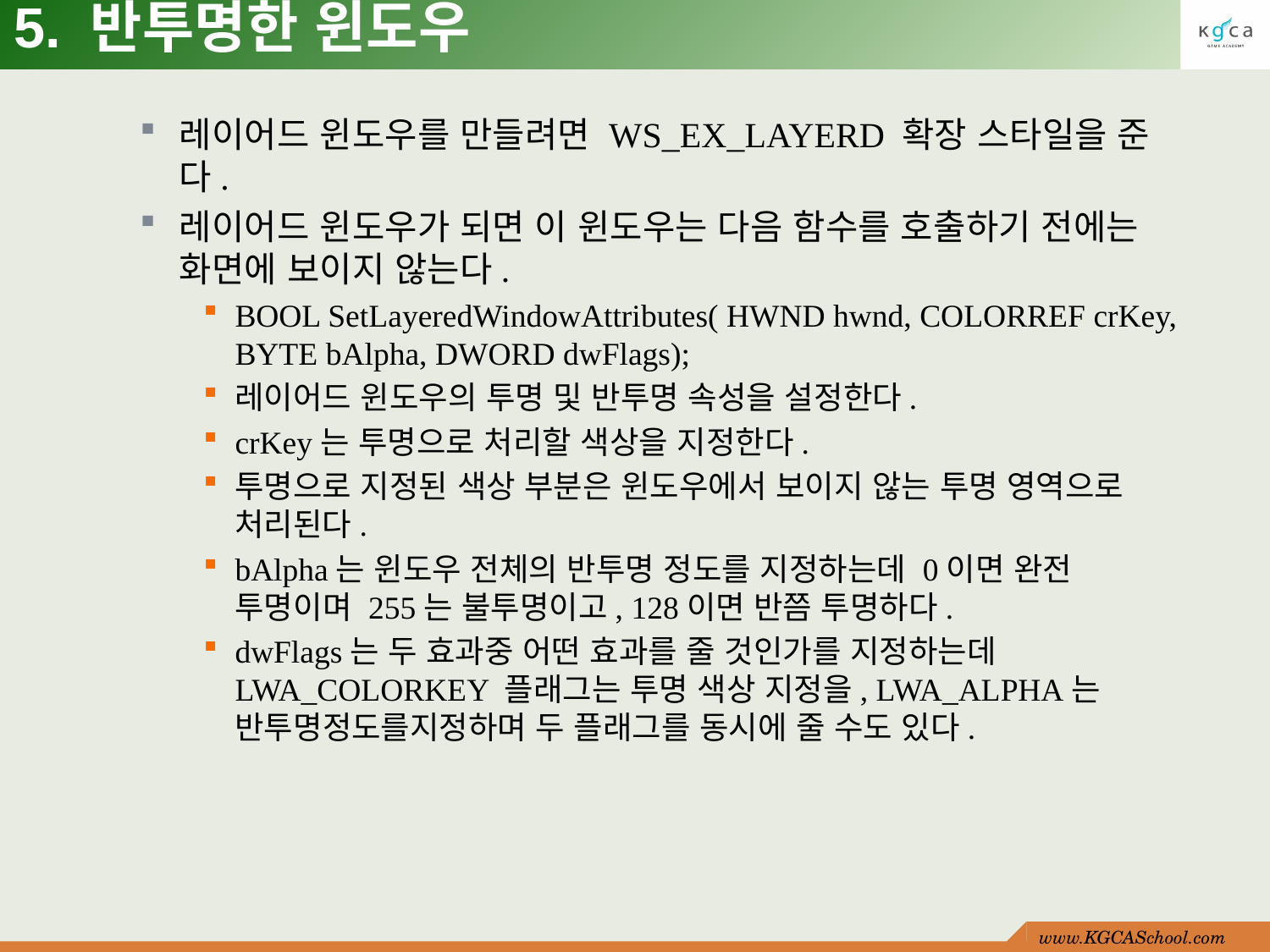

# 5. 반투명한 윈도우
레이어드 윈도우를 만들려면 WS_EX_LAYERD 확장 스타일을 준다.
레이어드 윈도우가 되면 이 윈도우는 다음 함수를 호출하기 전에는 화면에 보이지 않는다.
BOOL SetLayeredWindowAttributes( HWND hwnd, COLORREF crKey, BYTE bAlpha, DWORD dwFlags);
레이어드 윈도우의 투명 및 반투명 속성을 설정한다.
crKey는 투명으로 처리할 색상을 지정한다.
투명으로 지정된 색상 부분은 윈도우에서 보이지 않는 투명 영역으로 처리된다.
bAlpha는 윈도우 전체의 반투명 정도를 지정하는데 0이면 완전 투명이며 255는 불투명이고, 128이면 반쯤 투명하다.
dwFlags는 두 효과중 어떤 효과를 줄 것인가를 지정하는데 LWA_COLORKEY 플래그는 투명 색상 지정을, LWA_ALPHA는 반투명정도를지정하며 두 플래그를 동시에 줄 수도 있다.